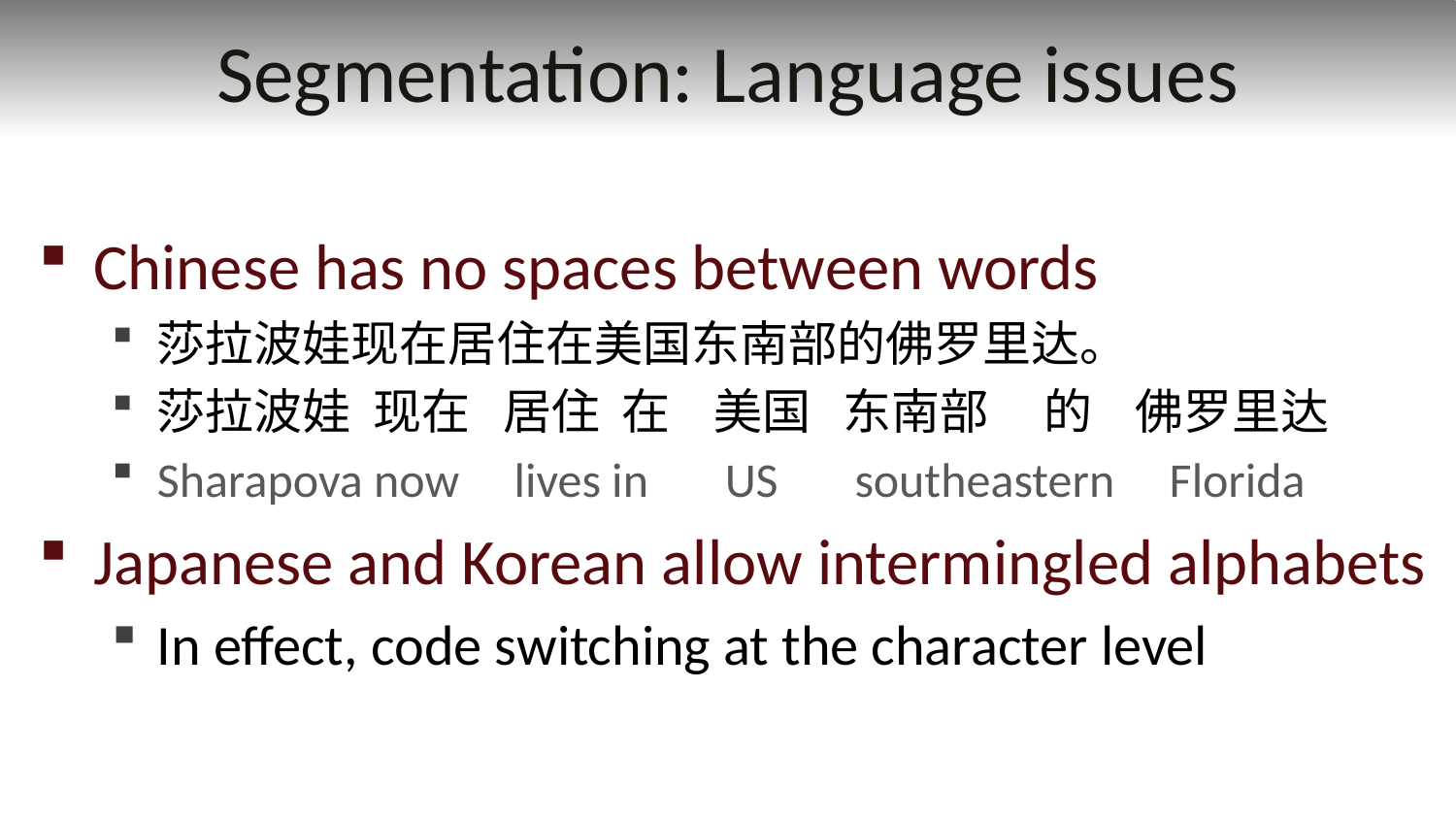

# Segmentation: Language issues

Chinese has no spaces between words
莎拉波娃现在居住在美国东南部的佛罗里达。
莎拉波娃  现在   居住  在    美国   东南部     的    佛罗里达
Sharapova now     lives in       US       southeastern     Florida
Japanese and Korean allow intermingled alphabets
In effect, code switching at the character level